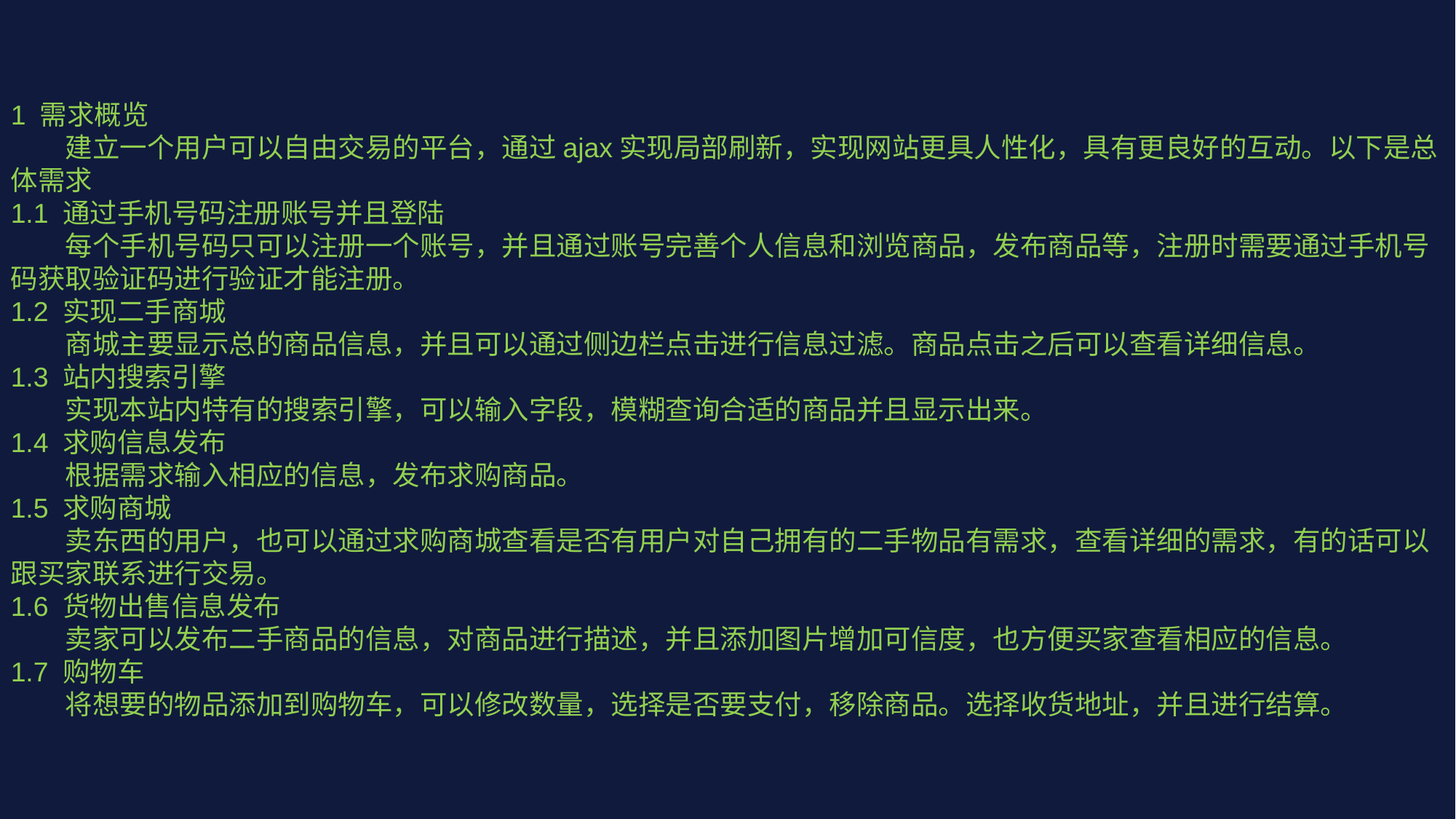

1 需求概览
　　建立一个用户可以自由交易的平台，通过ajax实现局部刷新，实现网站更具人性化，具有更良好的互动。以下是总体需求
1.1 通过手机号码注册账号并且登陆
　　每个手机号码只可以注册一个账号，并且通过账号完善个人信息和浏览商品，发布商品等，注册时需要通过手机号码获取验证码进行验证才能注册。
1.2 实现二手商城
　　商城主要显示总的商品信息，并且可以通过侧边栏点击进行信息过滤。商品点击之后可以查看详细信息。
1.3 站内搜索引擎
　　实现本站内特有的搜索引擎，可以输入字段，模糊查询合适的商品并且显示出来。
1.4 求购信息发布
　　根据需求输入相应的信息，发布求购商品。
1.5 求购商城
　　卖东西的用户，也可以通过求购商城查看是否有用户对自己拥有的二手物品有需求，查看详细的需求，有的话可以跟买家联系进行交易。
1.6 货物出售信息发布
　　卖家可以发布二手商品的信息，对商品进行描述，并且添加图片增加可信度，也方便买家查看相应的信息。
1.7 购物车
　　将想要的物品添加到购物车，可以修改数量，选择是否要支付，移除商品。选择收货地址，并且进行结算。